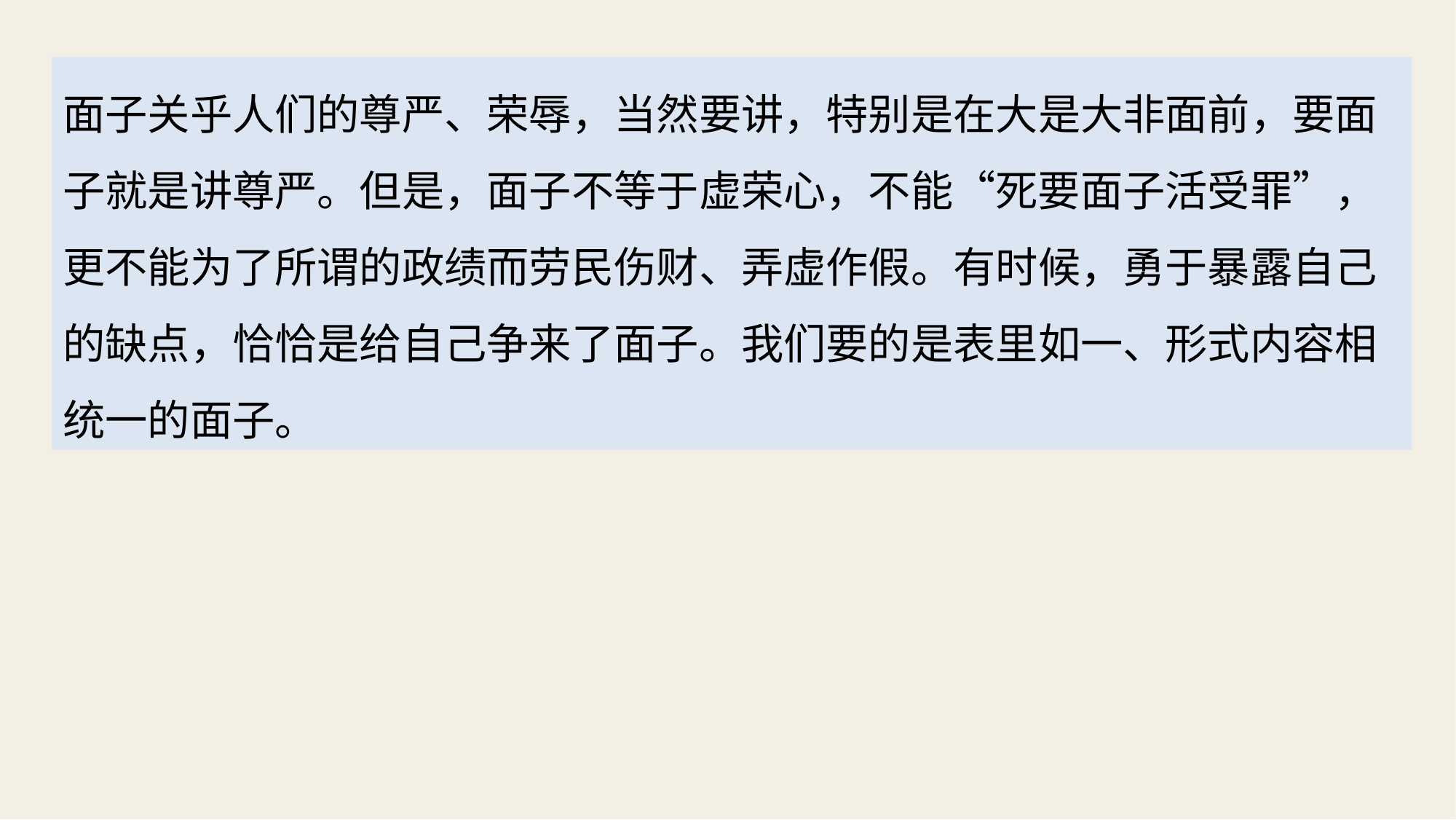

面子关乎人们的尊严、荣辱，当然要讲，特别是在大是大非面前，要面子就是讲尊严。但是，面子不等于虚荣心，不能“死要面子活受罪”，更不能为了所谓的政绩而劳民伤财、弄虚作假。有时候，勇于暴露自己的缺点，恰恰是给自己争来了面子。我们要的是表里如一、形式内容相统一的面子。